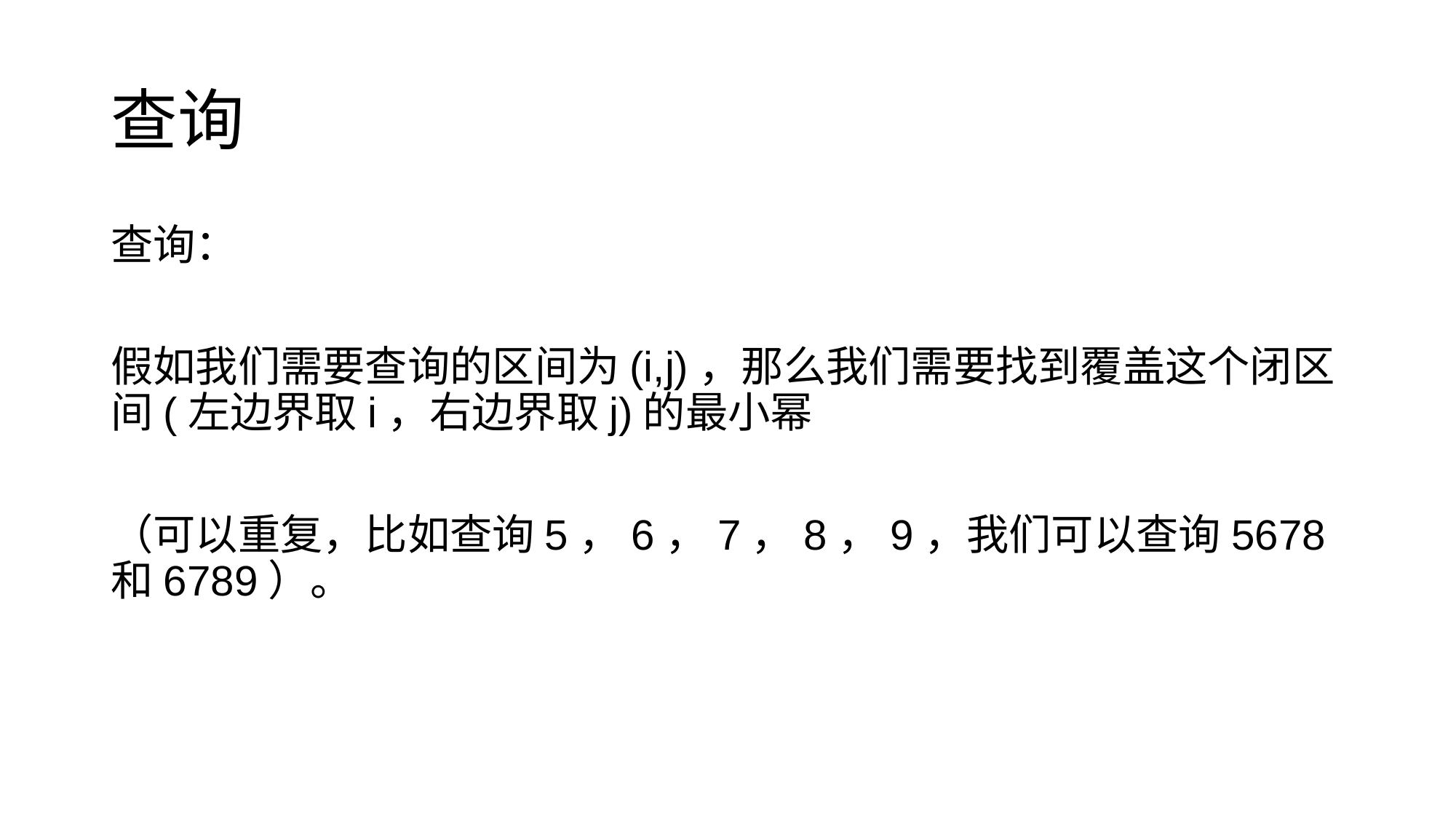

# 查询
查询：

假如我们需要查询的区间为(i,j)，那么我们需要找到覆盖这个闭区间(左边界取i，右边界取j)的最小幂

（可以重复，比如查询5，6，7，8，9，我们可以查询5678和6789）。